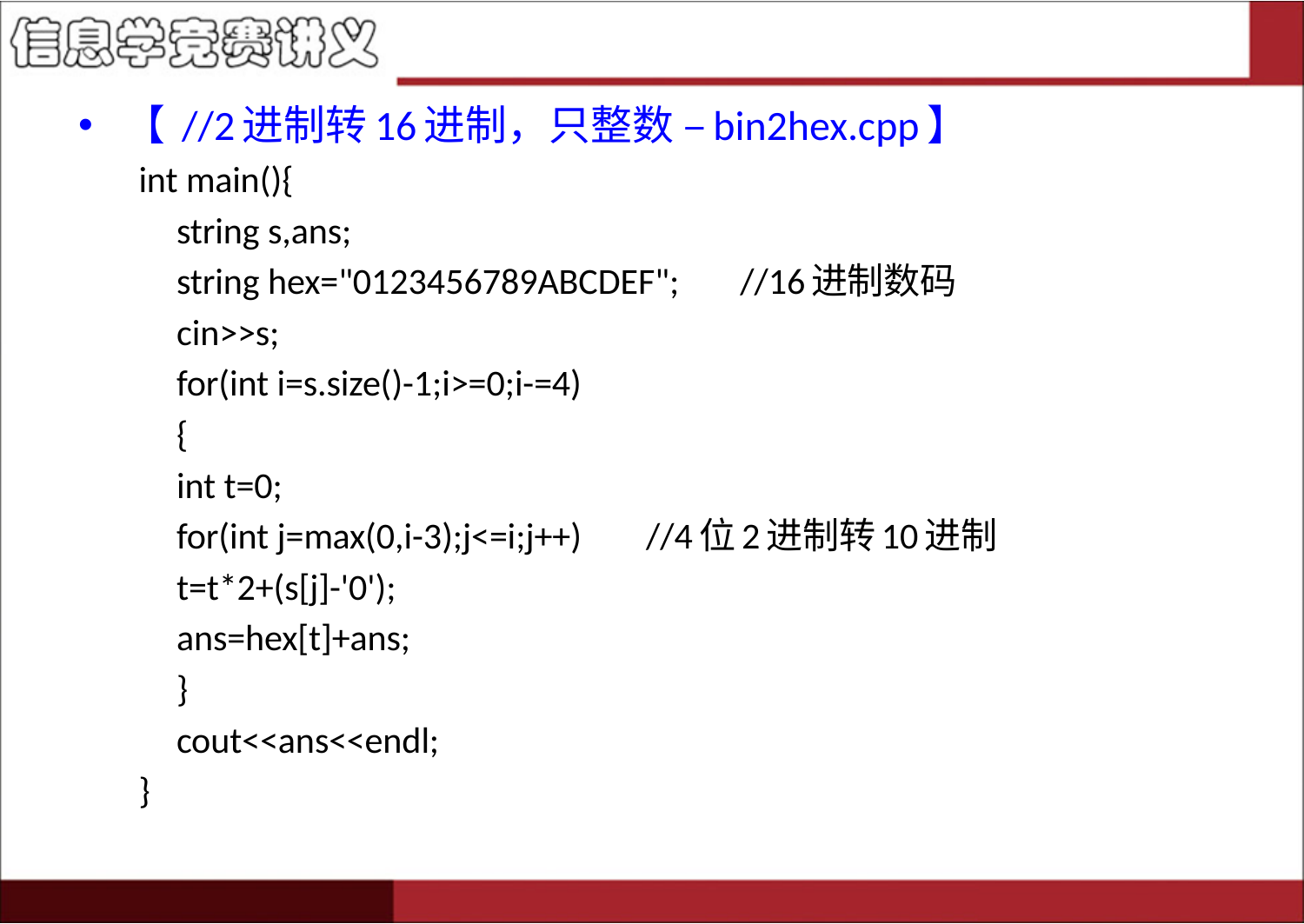

【 //2进制转16进制，只整数 –bin2hex.cpp】
int main(){
	string s,ans;
	string hex="0123456789ABCDEF";	//16进制数码
	cin>>s;
	for(int i=s.size()-1;i>=0;i-=4)
	{
		int t=0;
		for(int j=max(0,i-3);j<=i;j++)	//4位2进制转10进制
			t=t*2+(s[j]-'0');
		ans=hex[t]+ans;
	}
	cout<<ans<<endl;
}